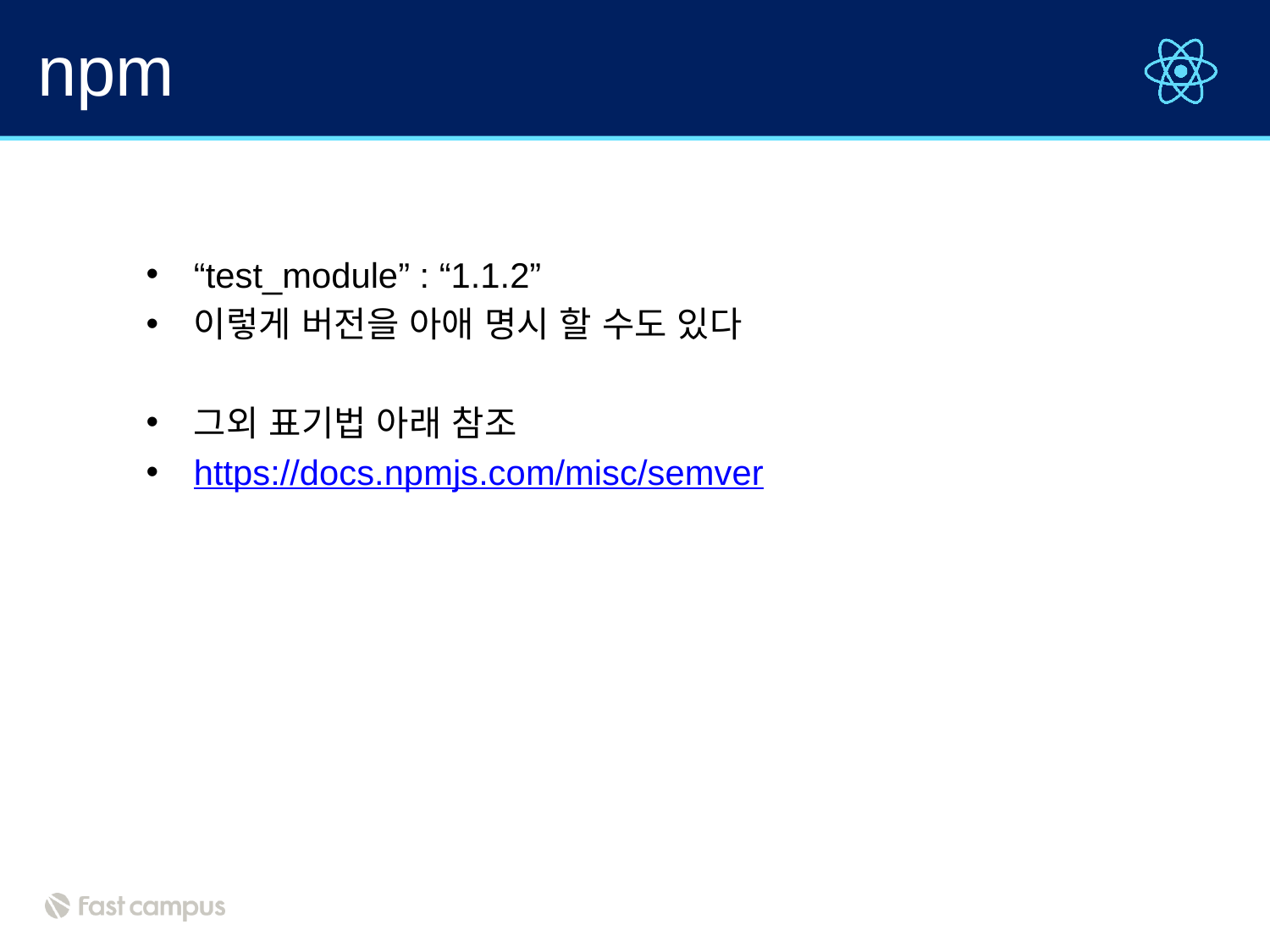

# npm
“test_module” : “1.1.2”
이렇게 버전을 아애 명시 할 수도 있다

그외 표기법 아래 참조
https://docs.npmjs.com/misc/semver